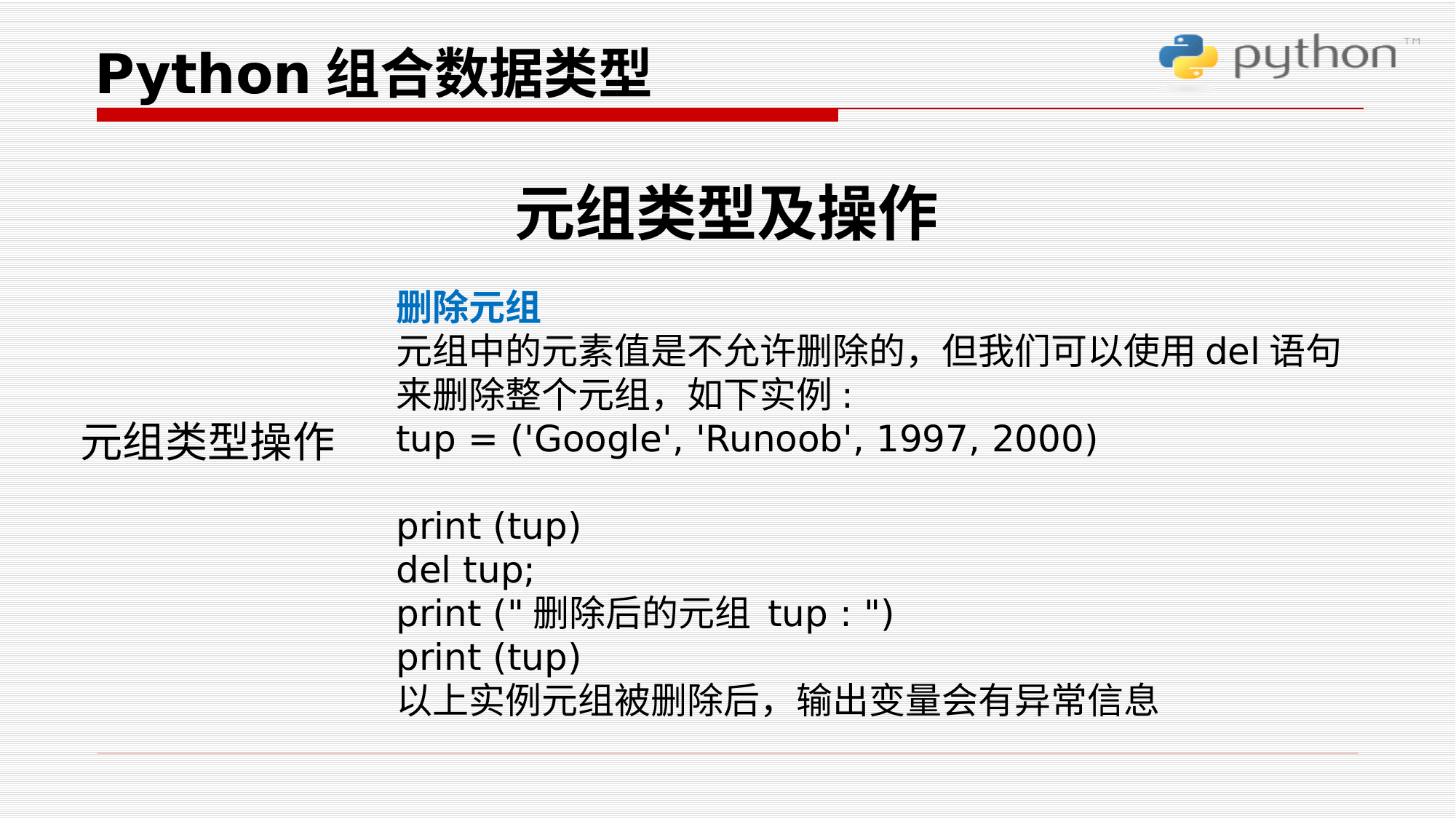

Python组合数据类型
元组类型及操作
删除元组
元组中的元素值是不允许删除的，但我们可以使用del语句来删除整个元组，如下实例:
tup = ('Google', 'Runoob', 1997, 2000)

print (tup)
del tup;
print ("删除后的元组 tup : ")
print (tup)
以上实例元组被删除后，输出变量会有异常信息
元组类型操作